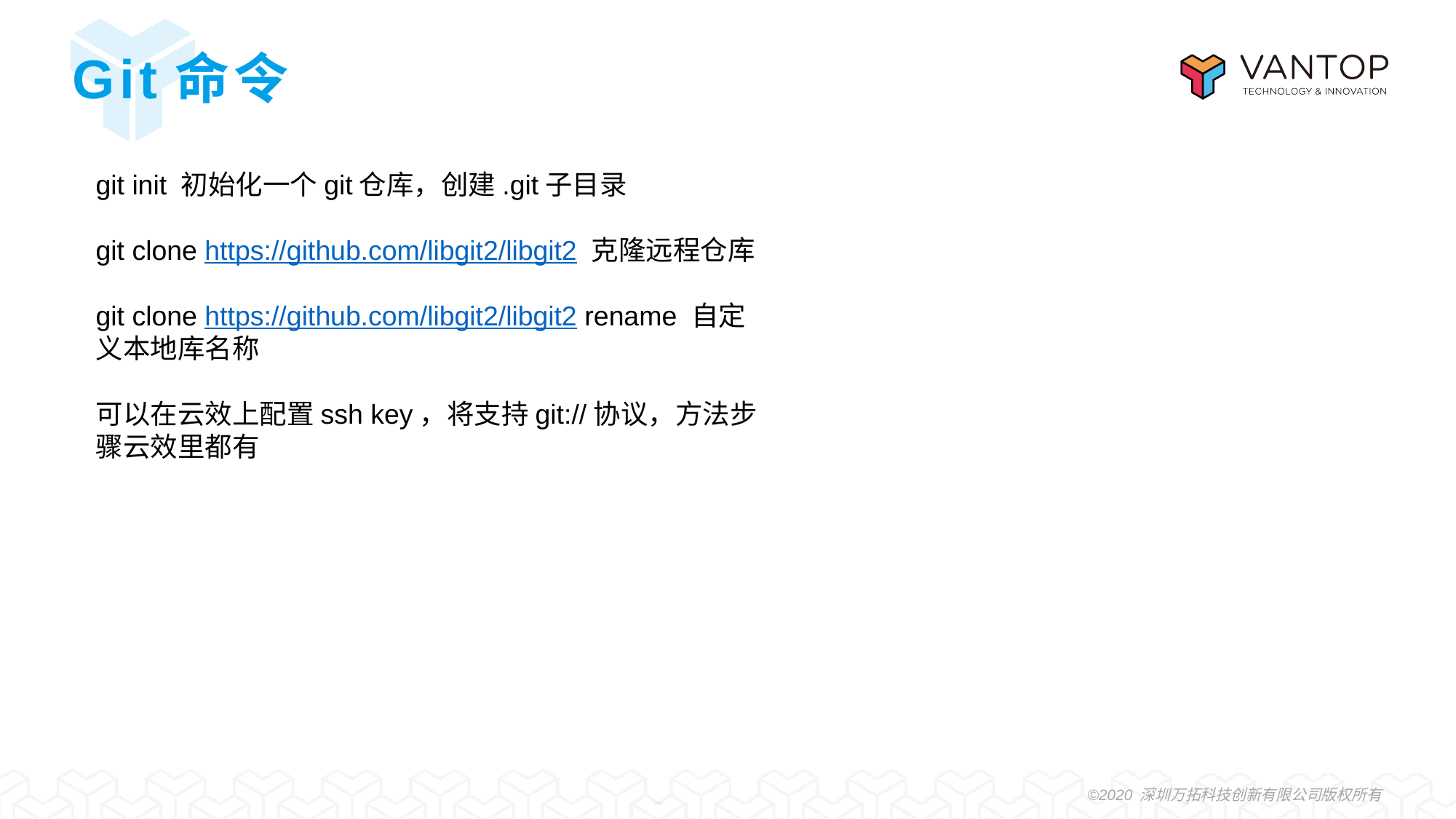

# Git命令
git init 初始化一个git仓库，创建.git子目录

git clone https://github.com/libgit2/libgit2 克隆远程仓库

git clone https://github.com/libgit2/libgit2 rename 自定义本地库名称

可以在云效上配置ssh key，将支持git://协议，方法步骤云效里都有